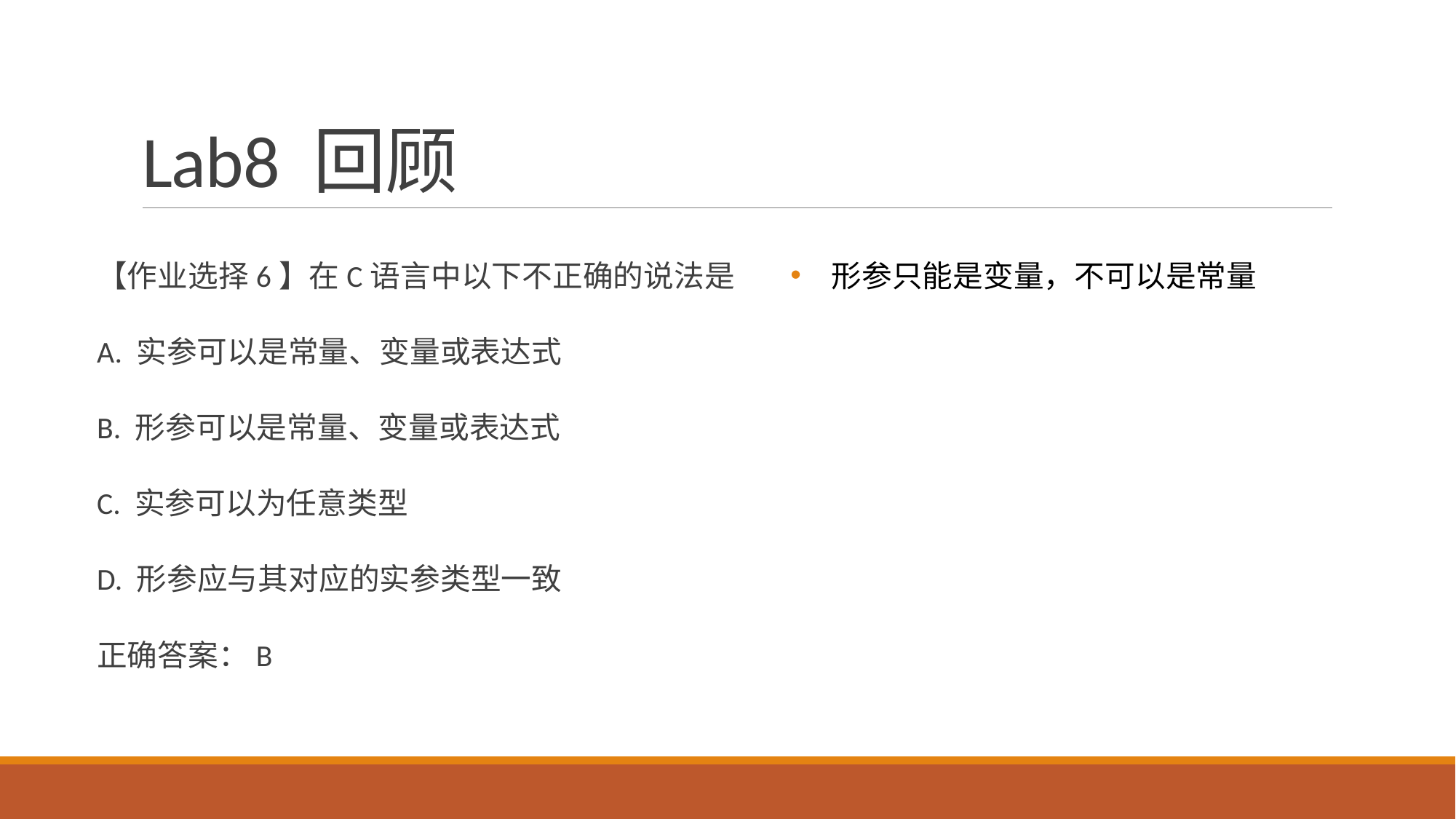

# Lab8 回顾
【作业选择6】在C语言中以下不正确的说法是
A. 实参可以是常量、变量或表达式
B. 形参可以是常量、变量或表达式
C. 实参可以为任意类型
D. 形参应与其对应的实参类型一致
正确答案：B
形参只能是变量，不可以是常量